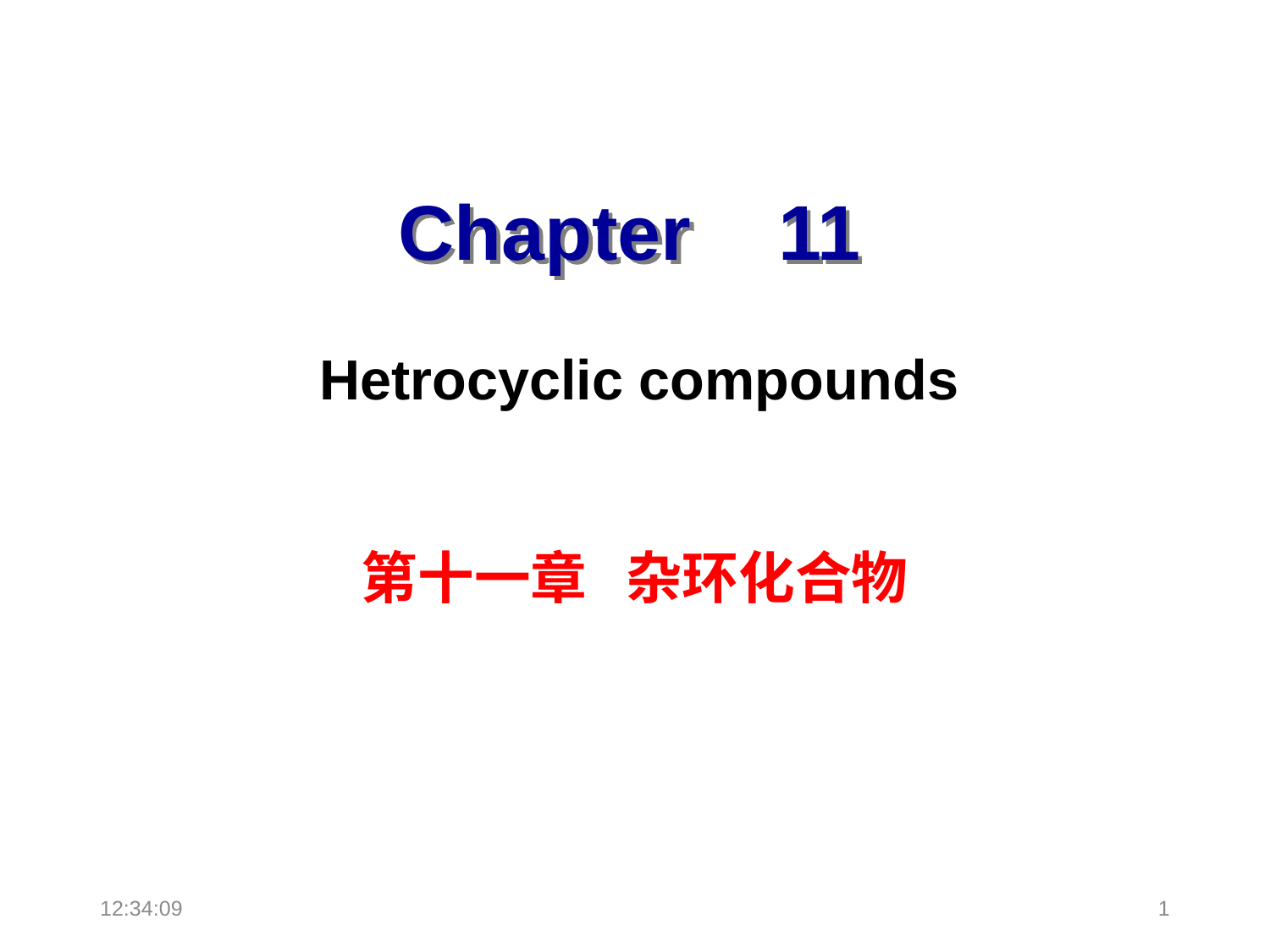

Chapter    11
Hetrocyclic compounds
第十一章   杂环化合物
12:34:09
1